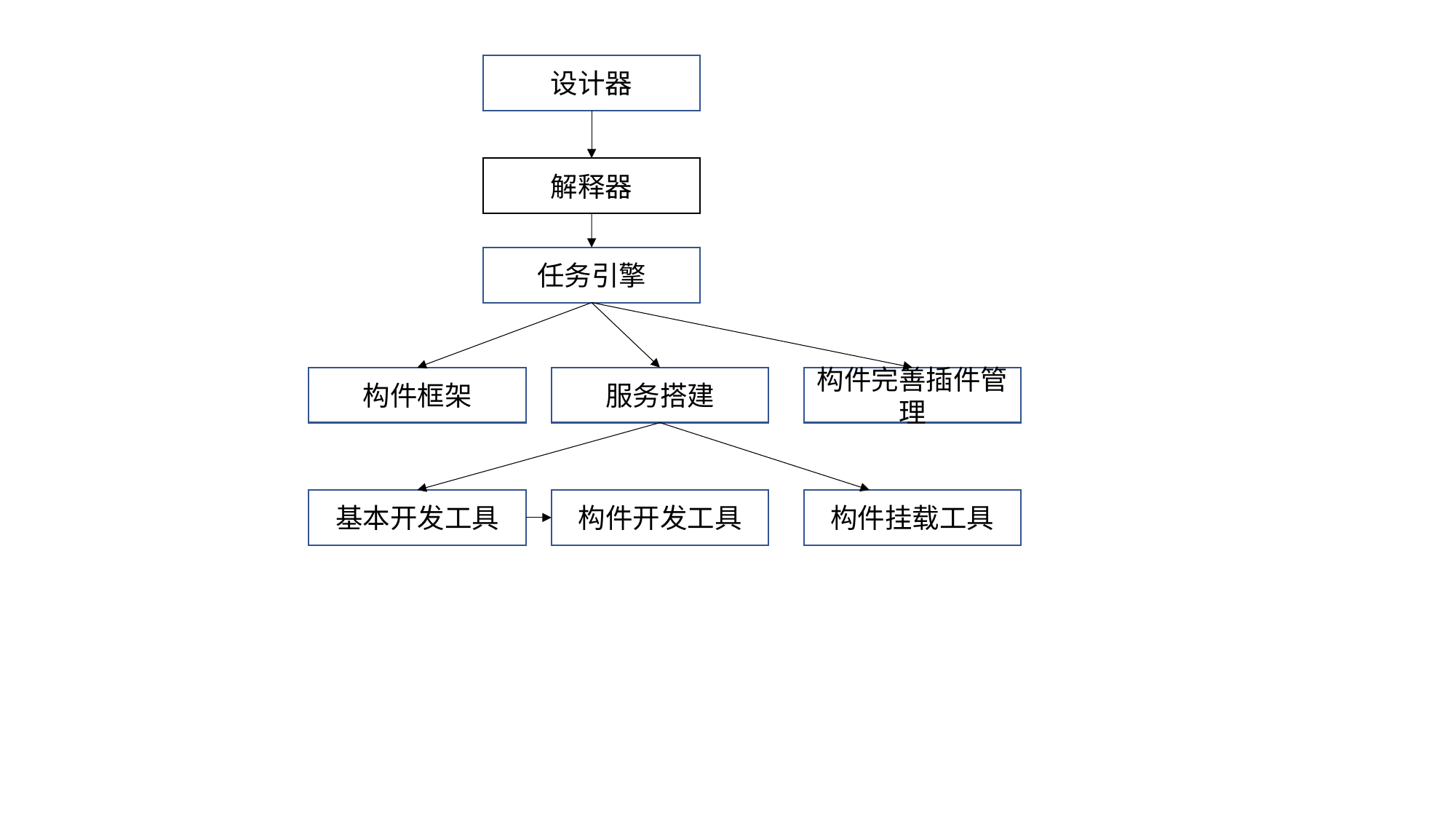

设计器
解释器
任务引擎
构件完善插件管理
服务搭建
构件框架
基本开发工具
构件开发工具
构件挂载工具